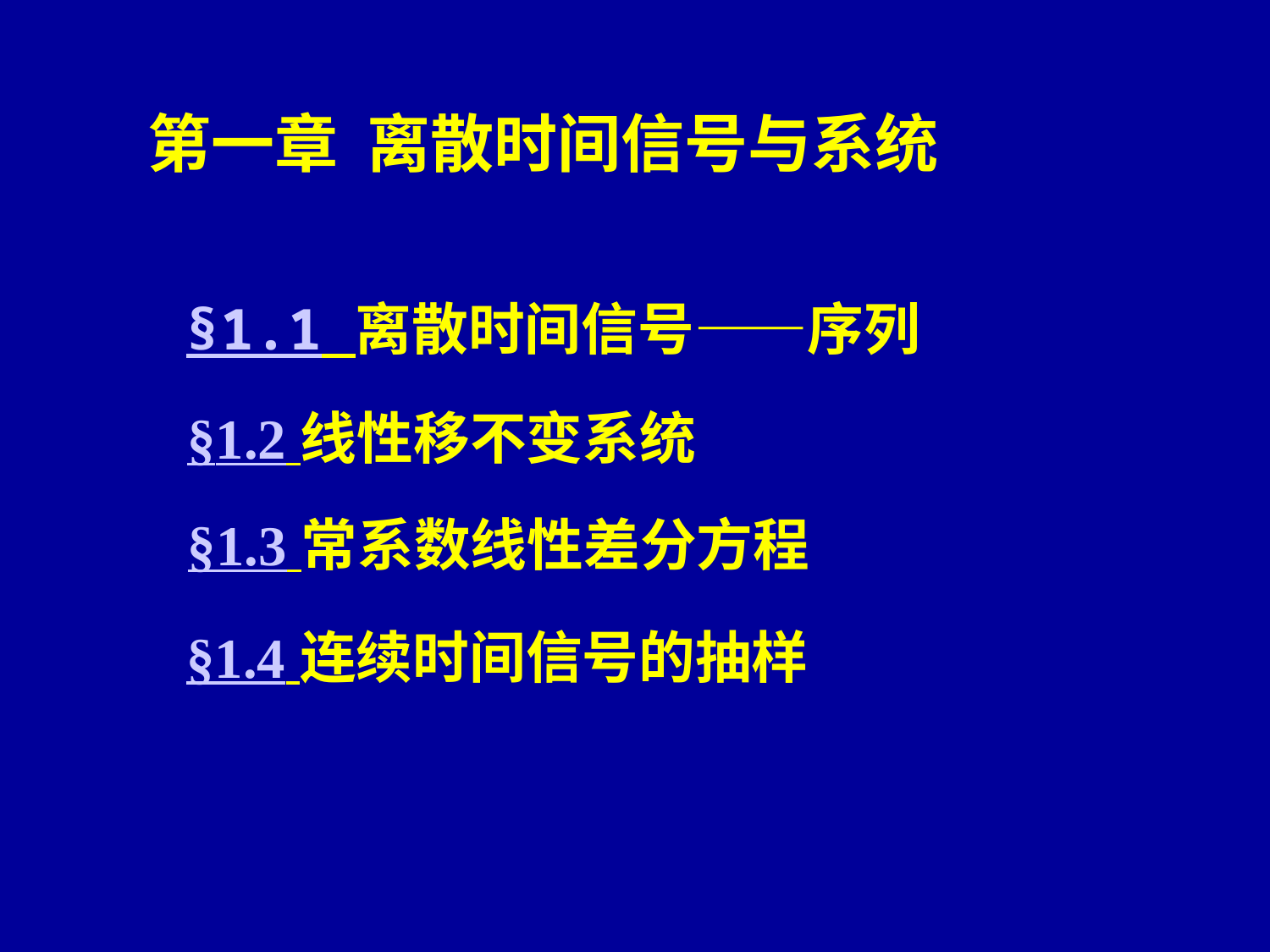

第一章  离散时间信号与系统
§1.1 离散时间信号——序列
§1.2 线性移不变系统
§1.3 常系数线性差分方程
§1.4 连续时间信号的抽样